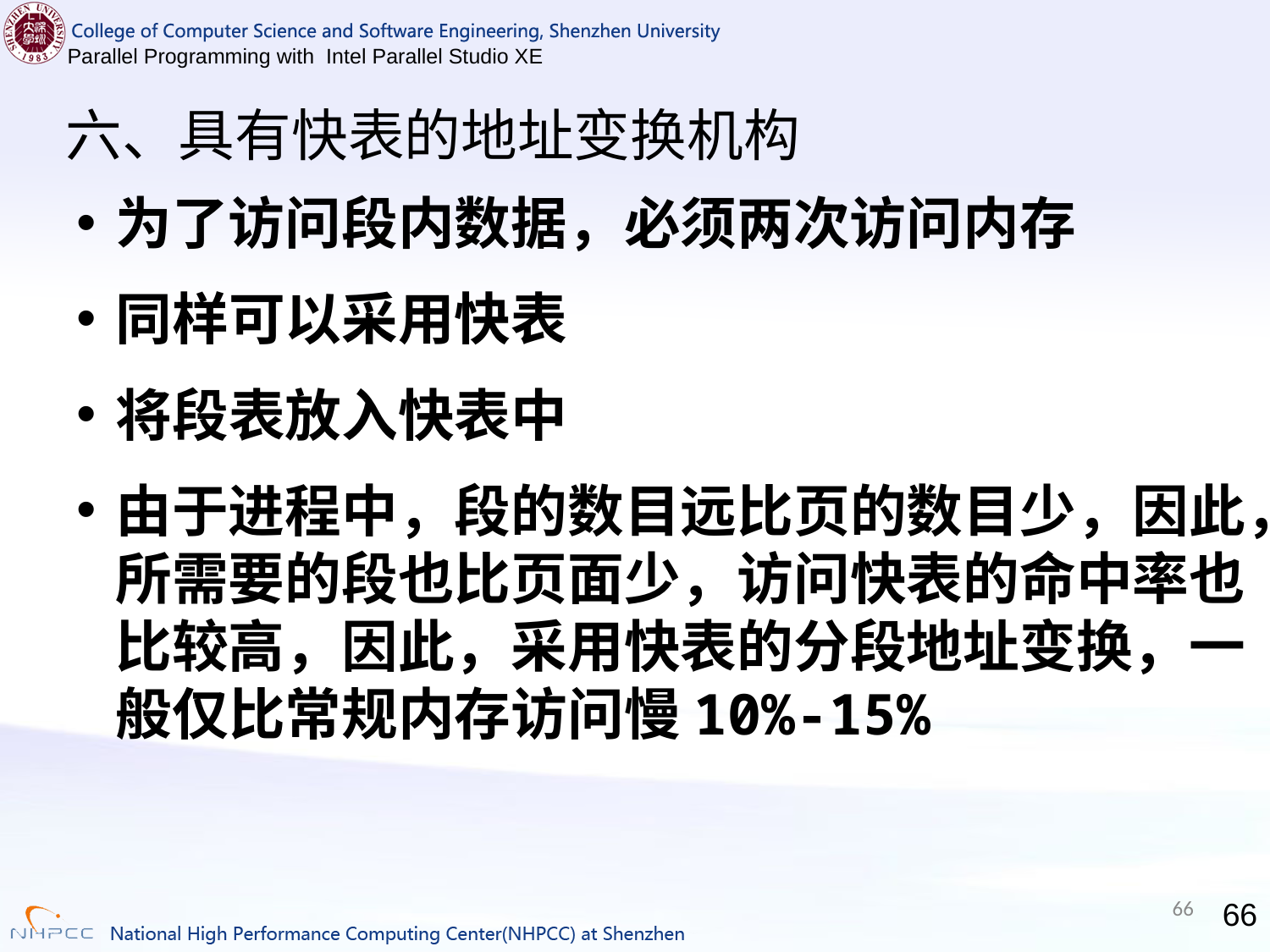

# 六、具有快表的地址变换机构
为了访问段内数据，必须两次访问内存
同样可以采用快表
将段表放入快表中
由于进程中，段的数目远比页的数目少，因此，所需要的段也比页面少，访问快表的命中率也比较高，因此，采用快表的分段地址变换，一般仅比常规内存访问慢10%-15%
66
66